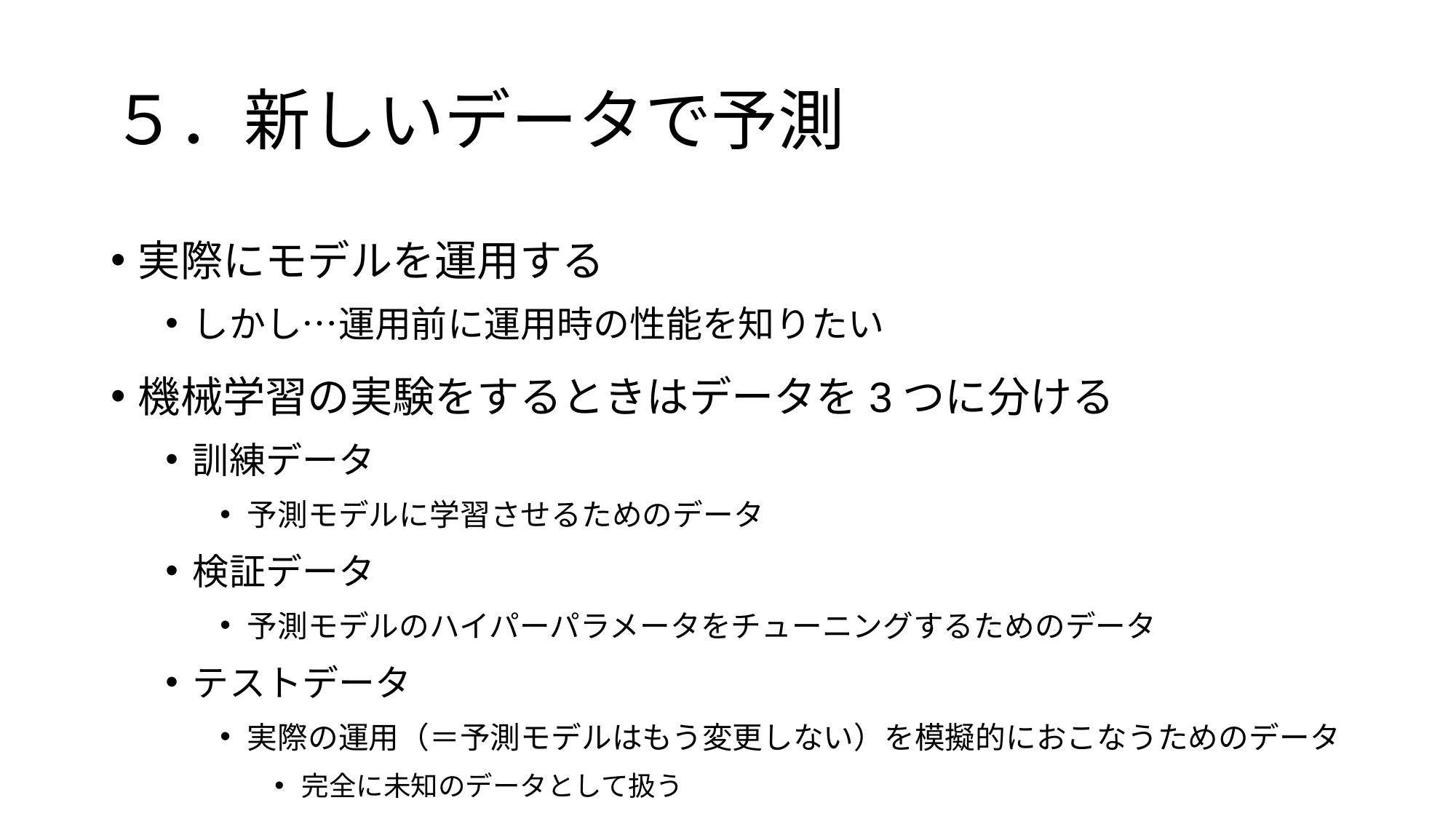

# ５．新しいデータで予測
実際にモデルを運用する
しかし…運用前に運用時の性能を知りたい
機械学習の実験をするときはデータを3つに分ける
訓練データ
予測モデルに学習させるためのデータ
検証データ
予測モデルのハイパーパラメータをチューニングするためのデータ
テストデータ
実際の運用（＝予測モデルはもう変更しない）を模擬的におこなうためのデータ
完全に未知のデータとして扱う